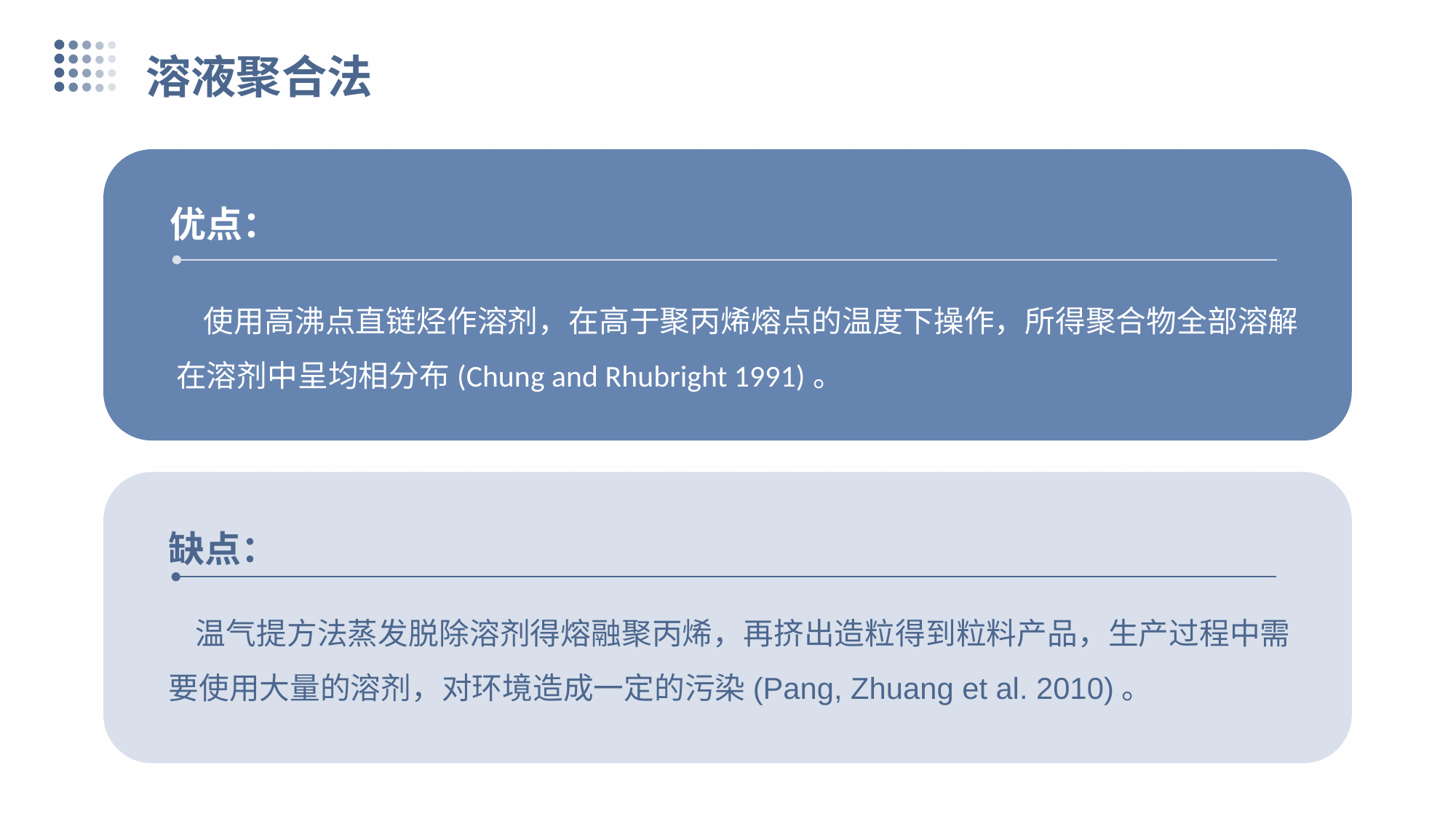

溶液聚合法

优点：
使用高沸点直链烃作溶剂，在高于聚丙烯熔点的温度下操作，所得聚合物全部溶解在溶剂中呈均相分布(Chung and Rhubright 1991)。

缺点：
温气提方法蒸发脱除溶剂得熔融聚丙烯，再挤出造粒得到粒料产品，生产过程中需要使用大量的溶剂，对环境造成一定的污染(Pang, Zhuang et al. 2010)。